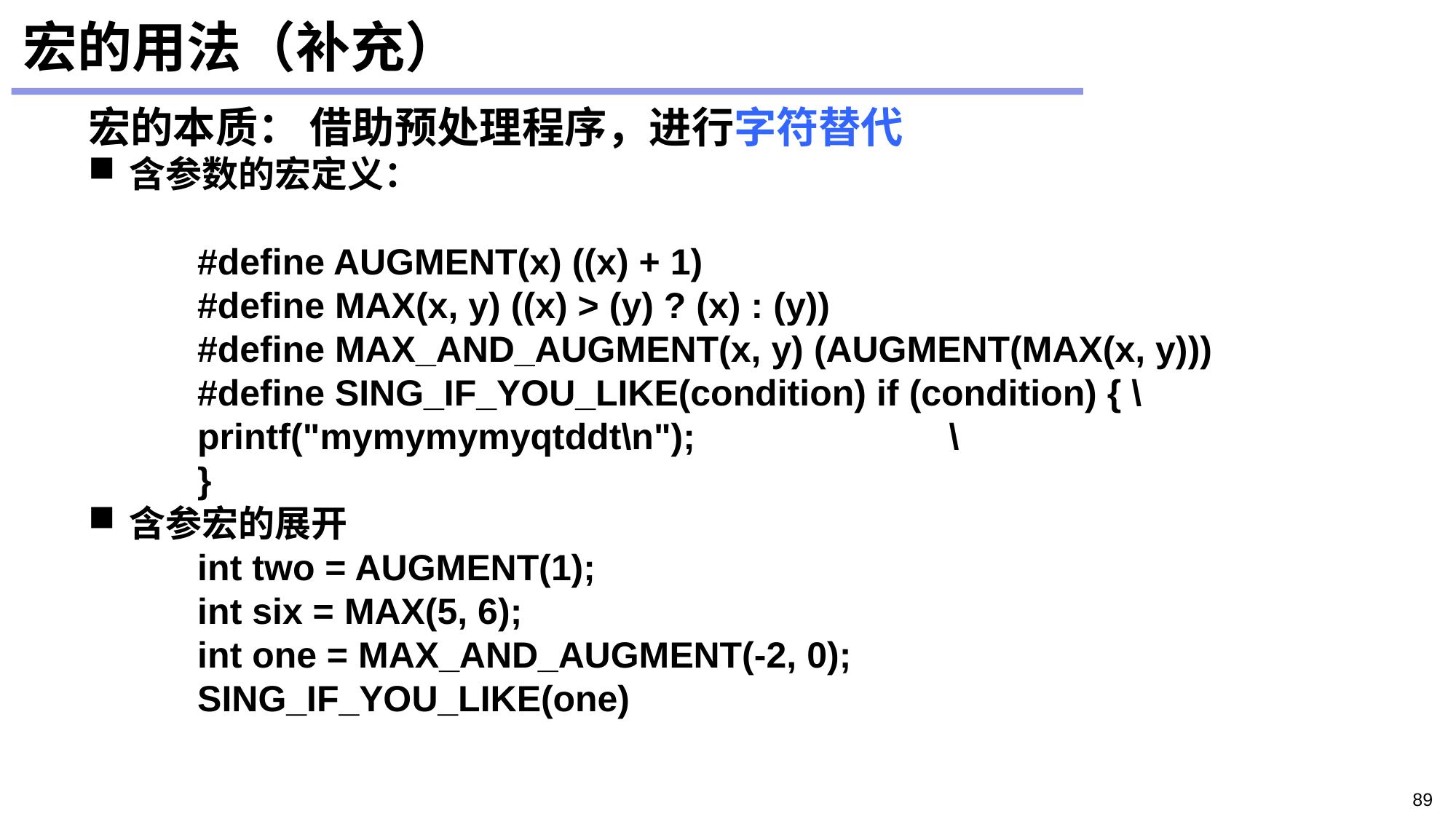

# 宏的用法（补充）
宏的本质： 借助预处理程序，进行字符替代
含参数的宏定义：

	#define AUGMENT(x) ((x) + 1)
	#define MAX(x, y) ((x) > (y) ? (x) : (y))
	#define MAX_AND_AUGMENT(x, y) (AUGMENT(MAX(x, y)))
	#define SING_IF_YOU_LIKE(condition) if (condition) { \
  	printf("mymymymyqtddt\n");                         \
	}
含参宏的展开
	int two = AUGMENT(1);
	int six = MAX(5, 6);
	int one = MAX_AND_AUGMENT(-2, 0);
	SING_IF_YOU_LIKE(one)
89